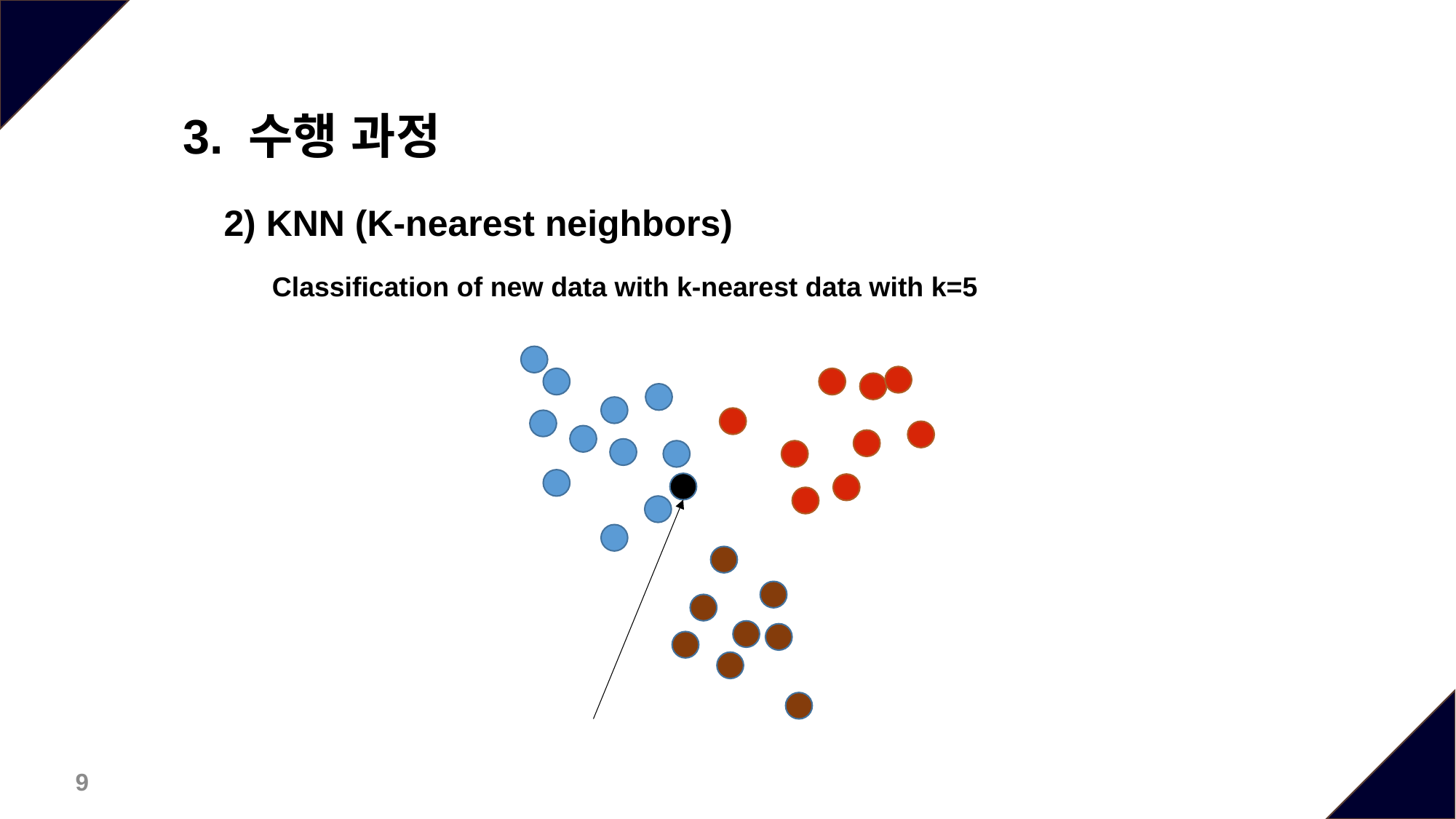

3. 수행 과정
2) KNN (K-nearest neighbors)

Classification of new data with k-nearest data with k=5

9